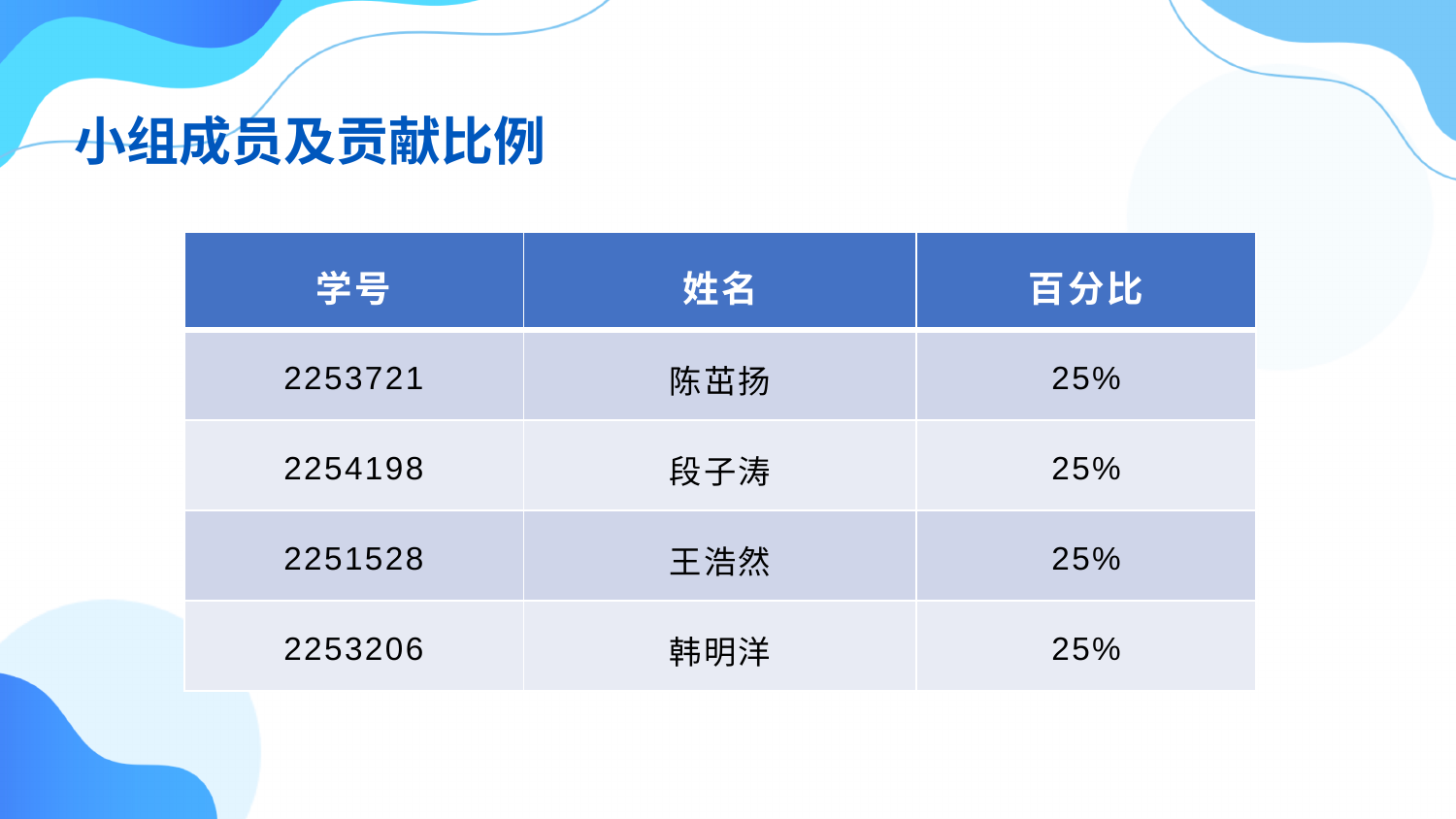

小组成员及贡献比例
| 学号 | 姓名 | 百分比 |
| --- | --- | --- |
| 2253721 | 陈茁扬 | 25% |
| 2254198 | 段子涛 | 25% |
| 2251528 | 王浩然 | 25% |
| 2253206 | 韩明洋 | 25% |